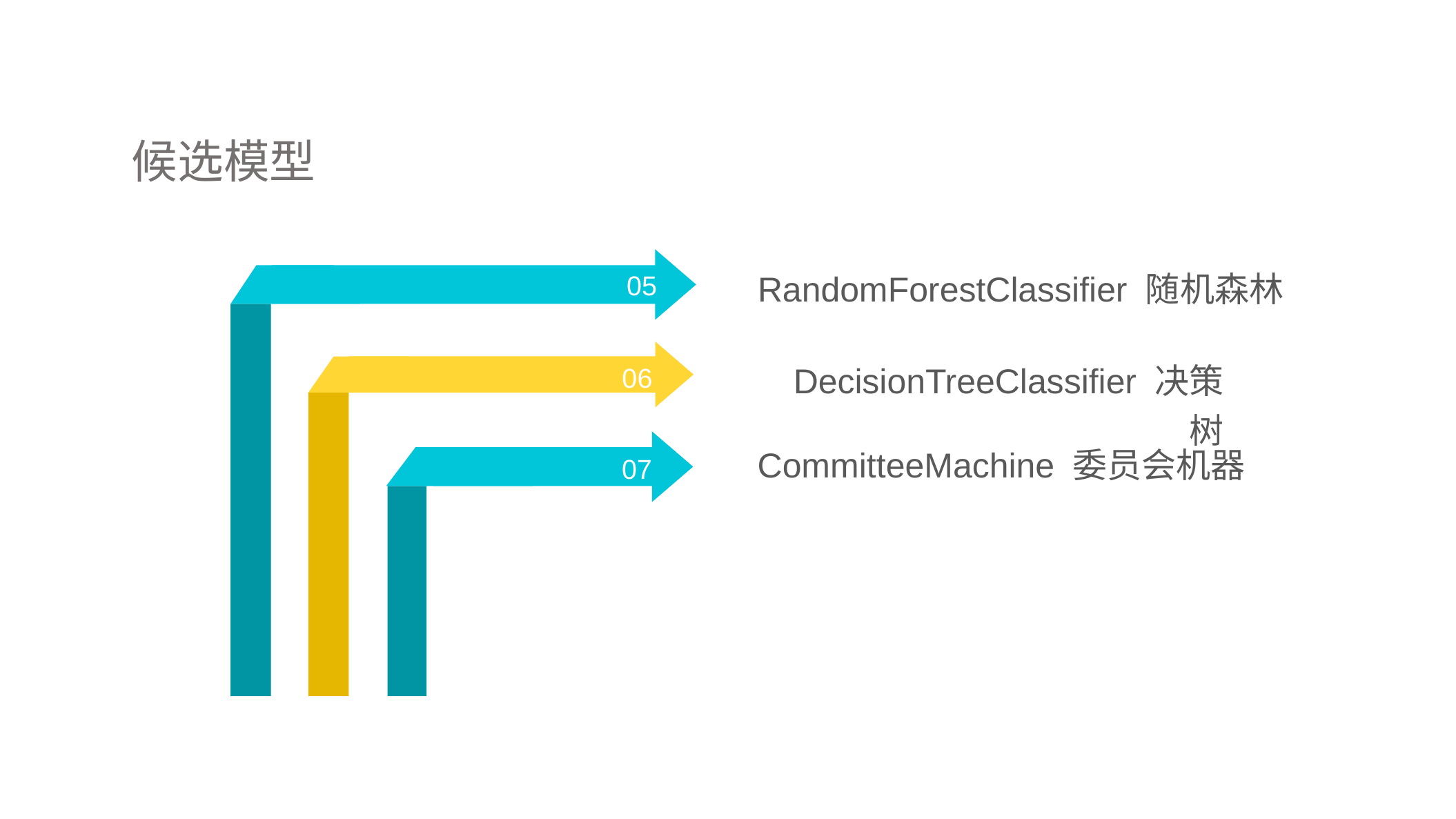

候选模型

05

06

07
RandomForestClassifier 随机森林
DecisionTreeClassifier 决策树
CommitteeMachine 委员会机器